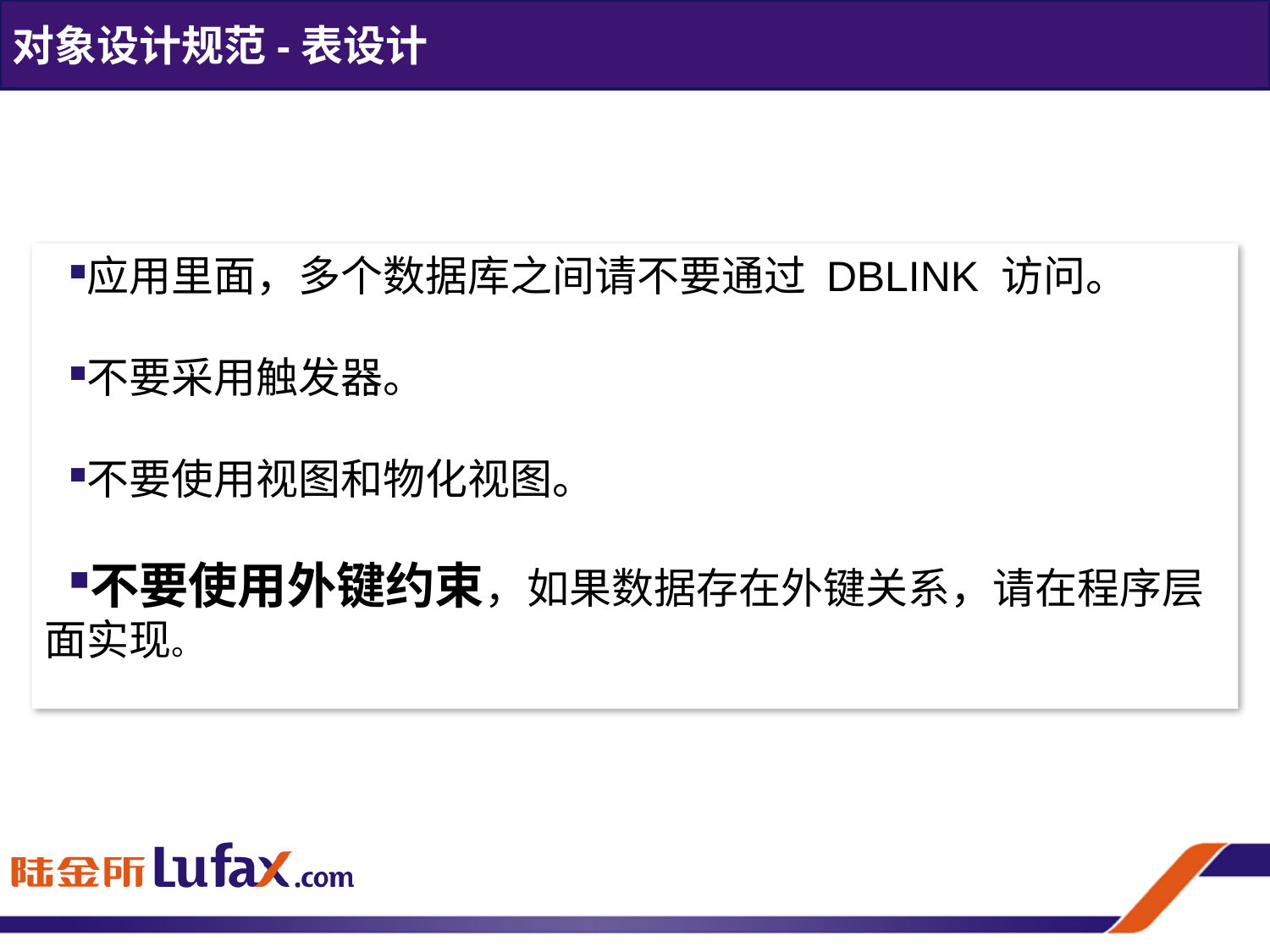

对象设计规范-表设计
应用里面，多个数据库之间请不要通过 DBLINK 访问。

不要采用触发器。

不要使用视图和物化视图。

不要使用外键约束，如果数据存在外键关系，请在程序层面实现。